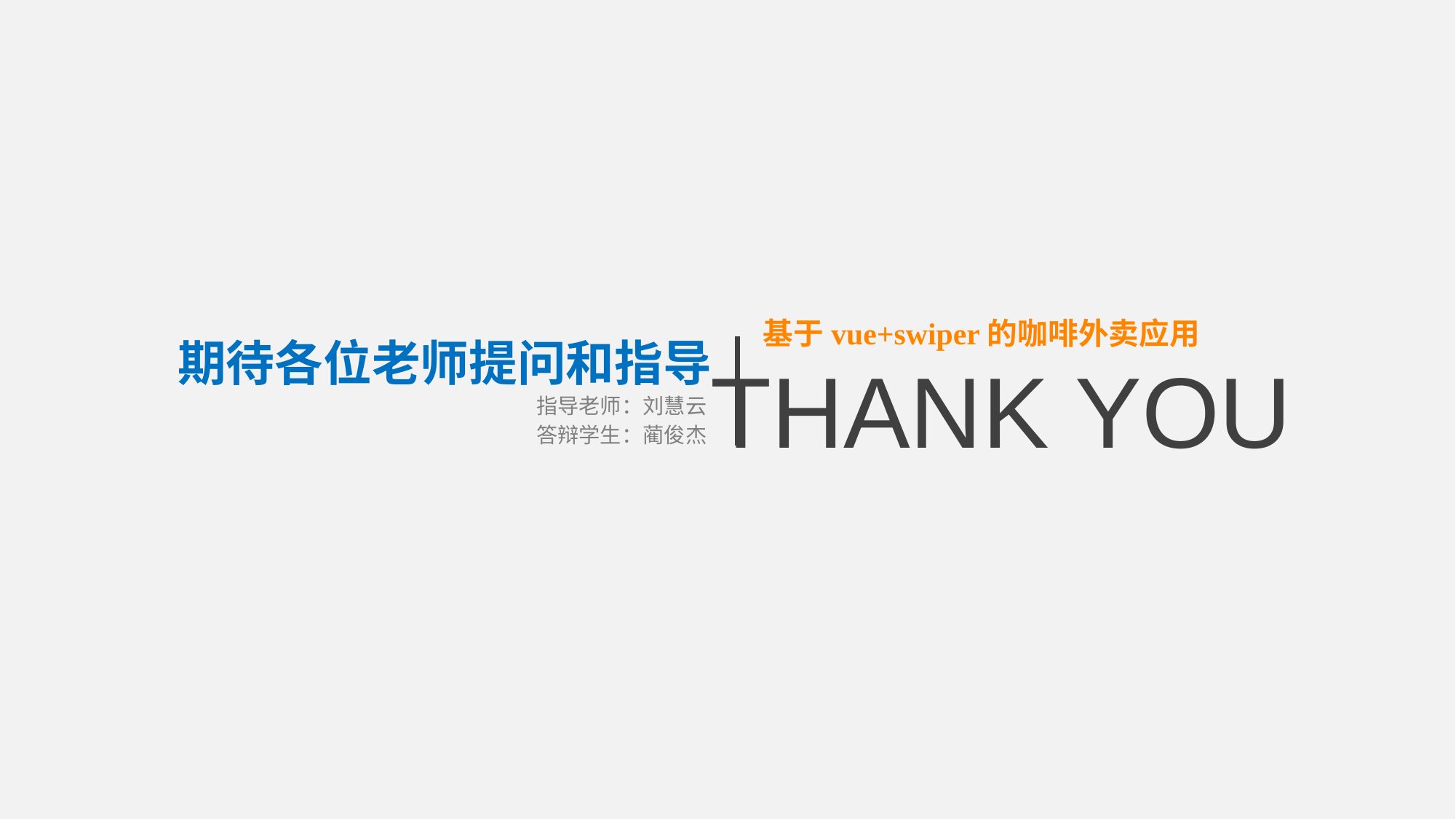

期待各位老师提问和指导
基于vue+swiper的咖啡外卖应用

THANK YOU
指导老师：刘慧云
答辩学生：蔺俊杰